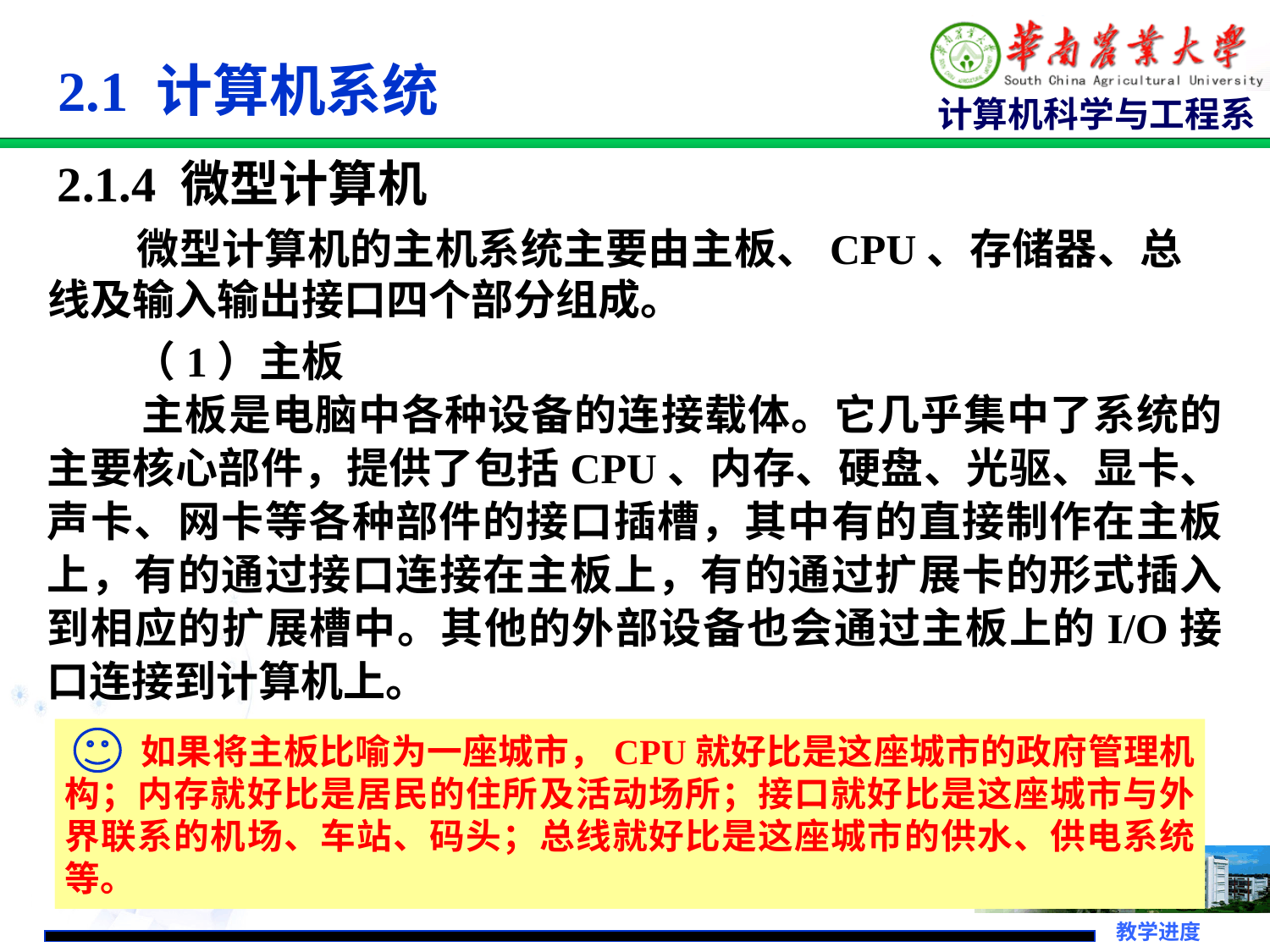

# 2.1 计算机系统
2.1.4 微型计算机
        微型计算机的主机系统主要由主板、CPU、存储器、总线及输入输出接口四个部分组成。
        （1）主板
        主板是电脑中各种设备的连接载体。它几乎集中了系统的主要核心部件，提供了包括CPU、内存、硬盘、光驱、显卡、声卡、网卡等各种部件的接口插槽，其中有的直接制作在主板上，有的通过接口连接在主板上，有的通过扩展卡的形式插入到相应的扩展槽中。其他的外部设备也会通过主板上的I/O接口连接到计算机上。

        如果将主板比喻为一座城市，CPU就好比是这座城市的政府管理机构；内存就好比是居民的住所及活动场所；接口就好比是这座城市与外界联系的机场、车站、码头；总线就好比是这座城市的供水、供电系统等。